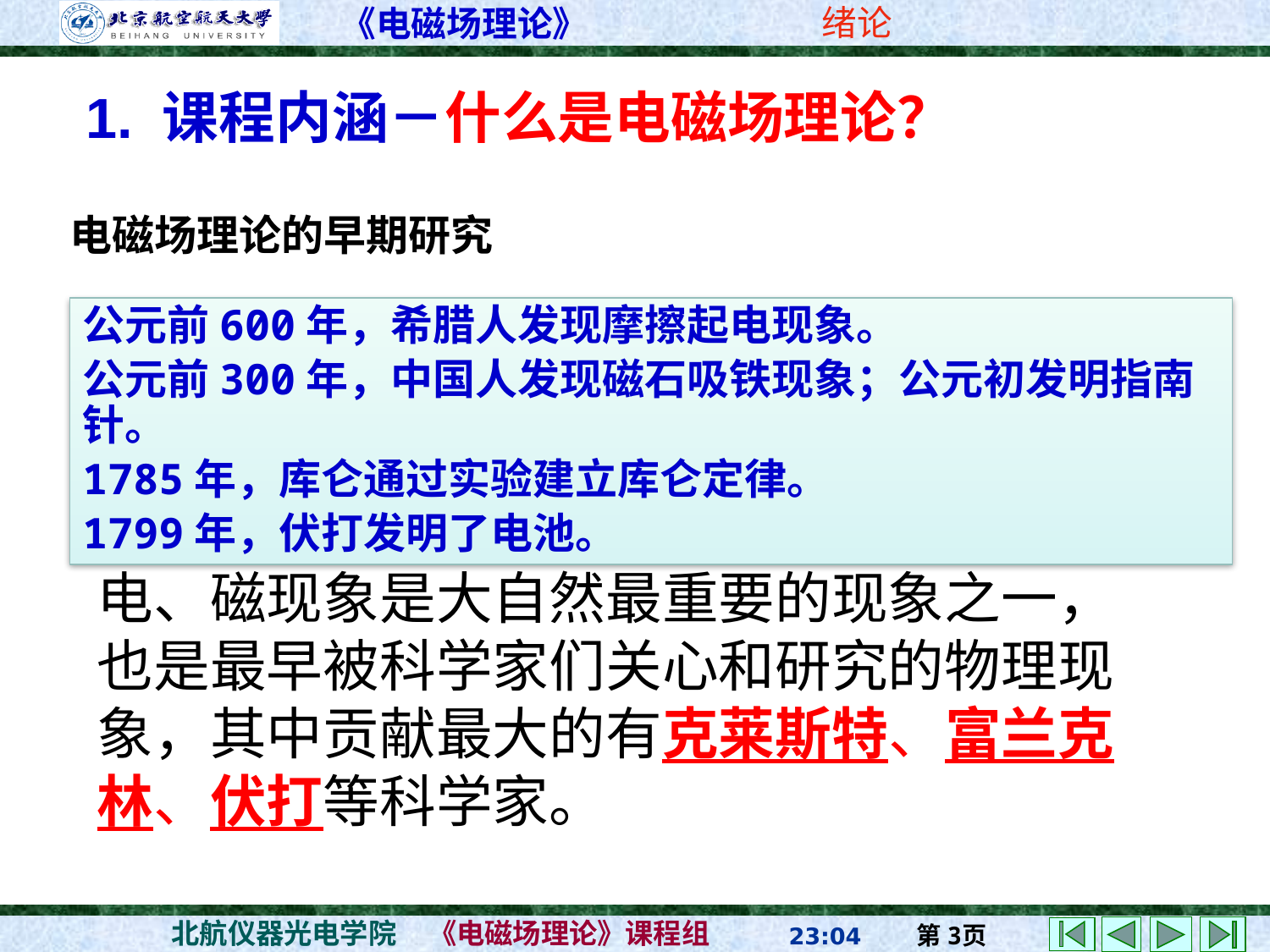

1. 课程内涵－什么是电磁场理论？
电磁场理论的早期研究
公元前600年，希腊人发现摩擦起电现象。
公元前300年，中国人发现磁石吸铁现象；公元初发明指南针。
1785年，库仑通过实验建立库仑定律。
1799年，伏打发明了电池。
电、磁现象是大自然最重要的现象之一，也是最早被科学家们关心和研究的物理现象，其中贡献最大的有克莱斯特、富兰克林、伏打等科学家。